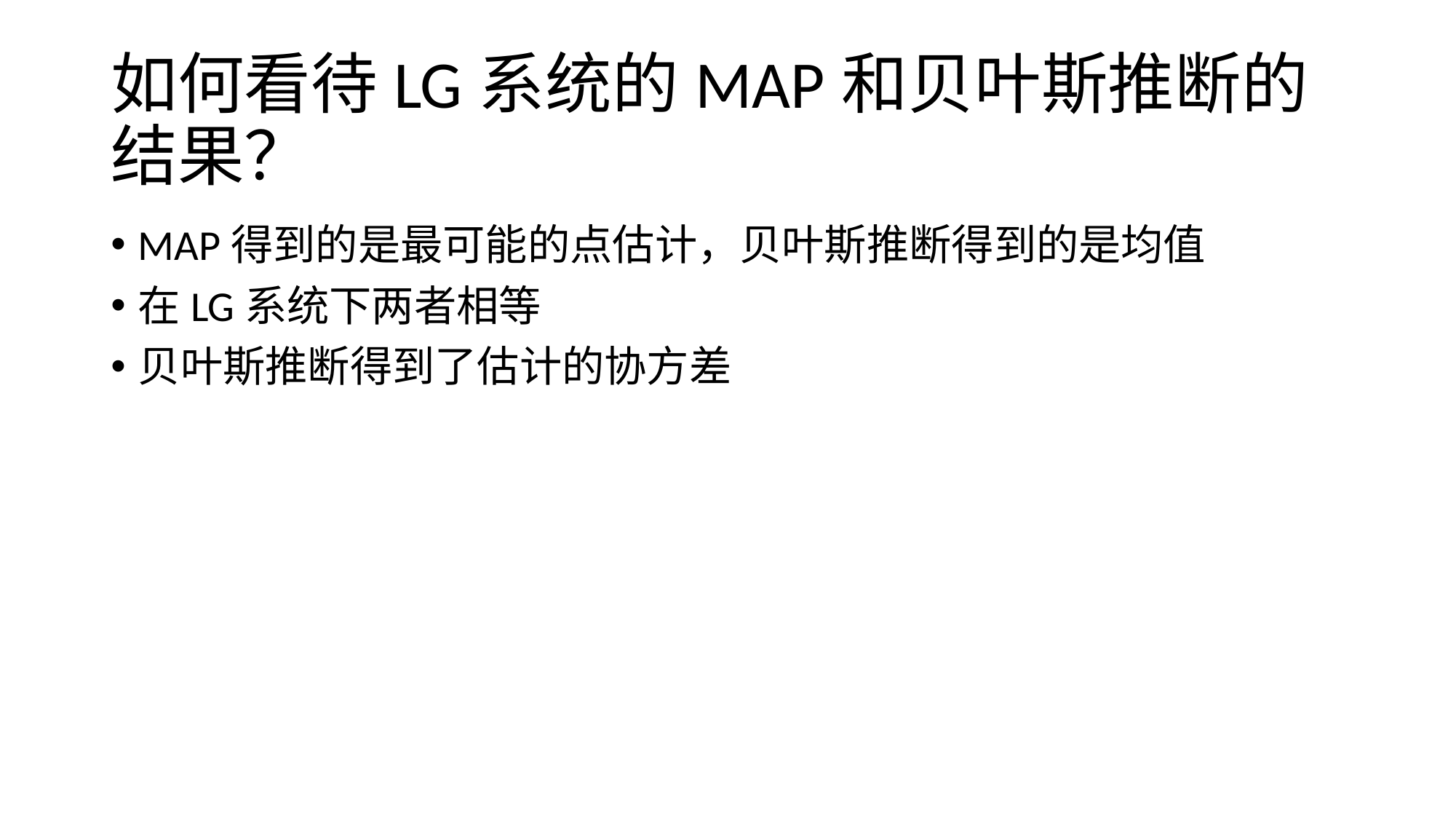

# 如何看待LG系统的MAP和贝叶斯推断的结果？
MAP得到的是最可能的点估计，贝叶斯推断得到的是均值
在LG系统下两者相等
贝叶斯推断得到了估计的协方差